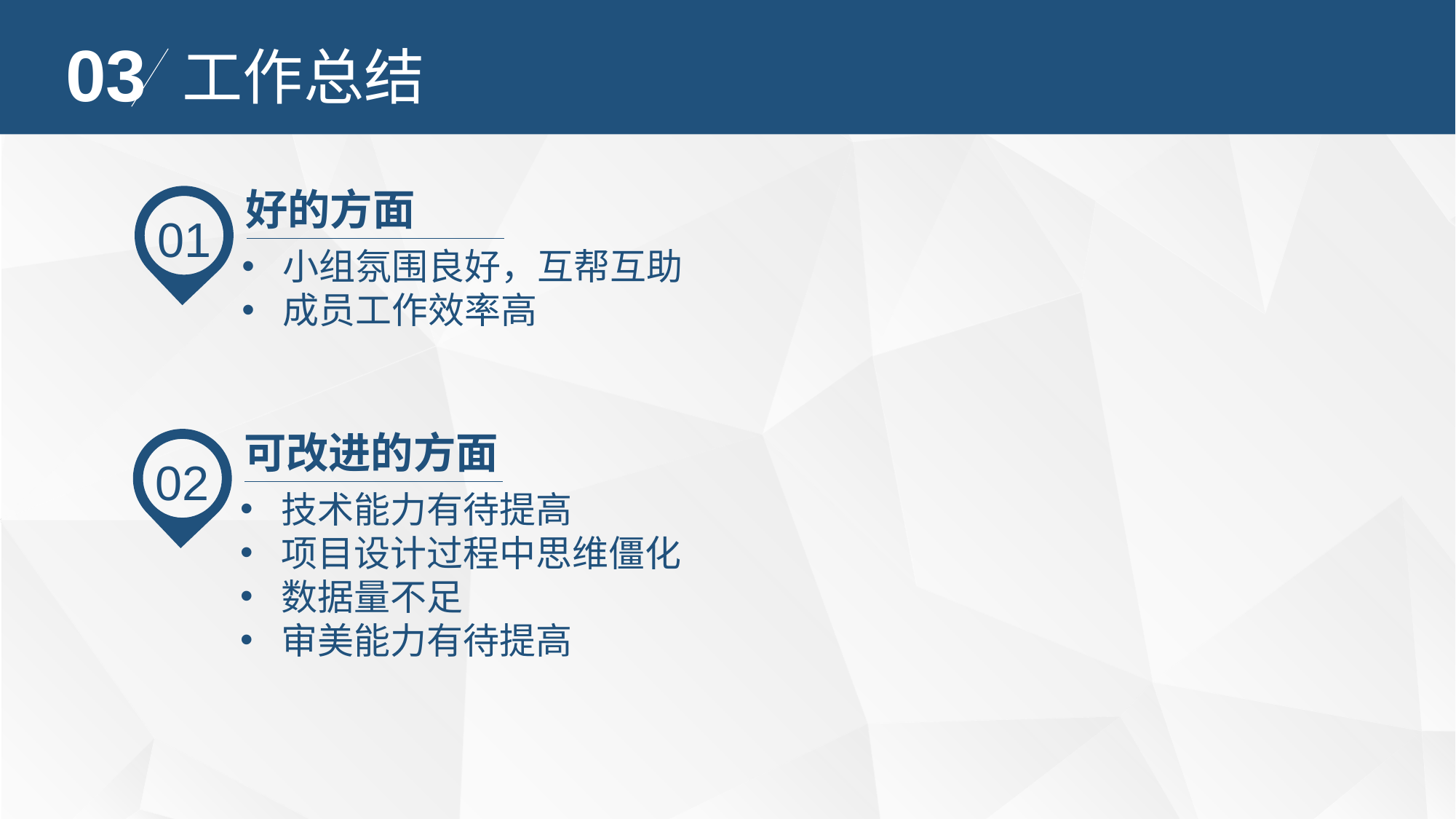

03
工作总结
好的方面
01
小组氛围良好，互帮互助
成员工作效率高
可改进的方面
02
技术能力有待提高
项目设计过程中思维僵化
数据量不足
审美能力有待提高